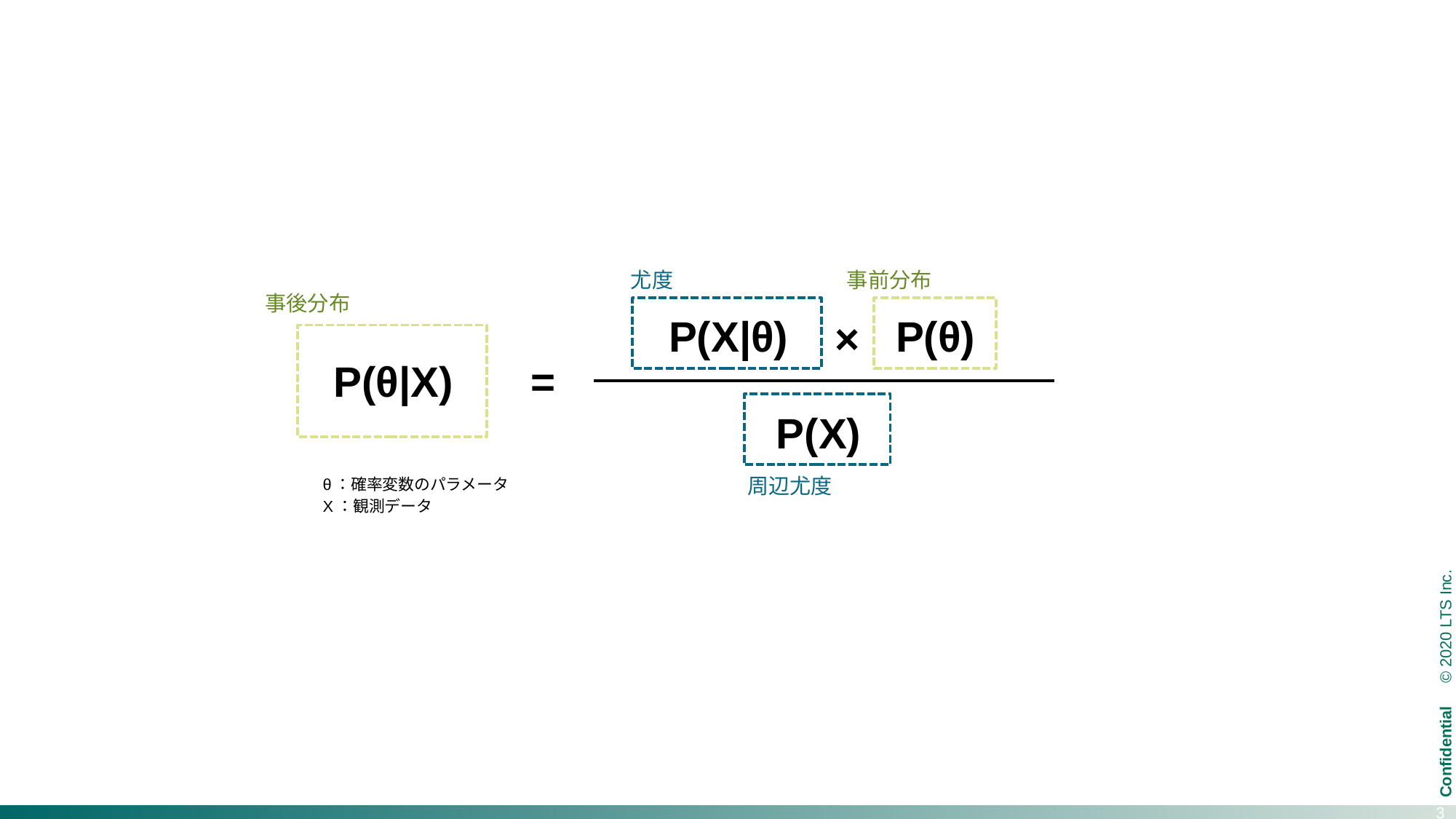

#

尤度
事前分布
事後分布

P(X|θ)
P(θ)
×

P(θ|X)
=

P(X)
周辺尤度
θ：確率変数のパラメータ
X：観測データ